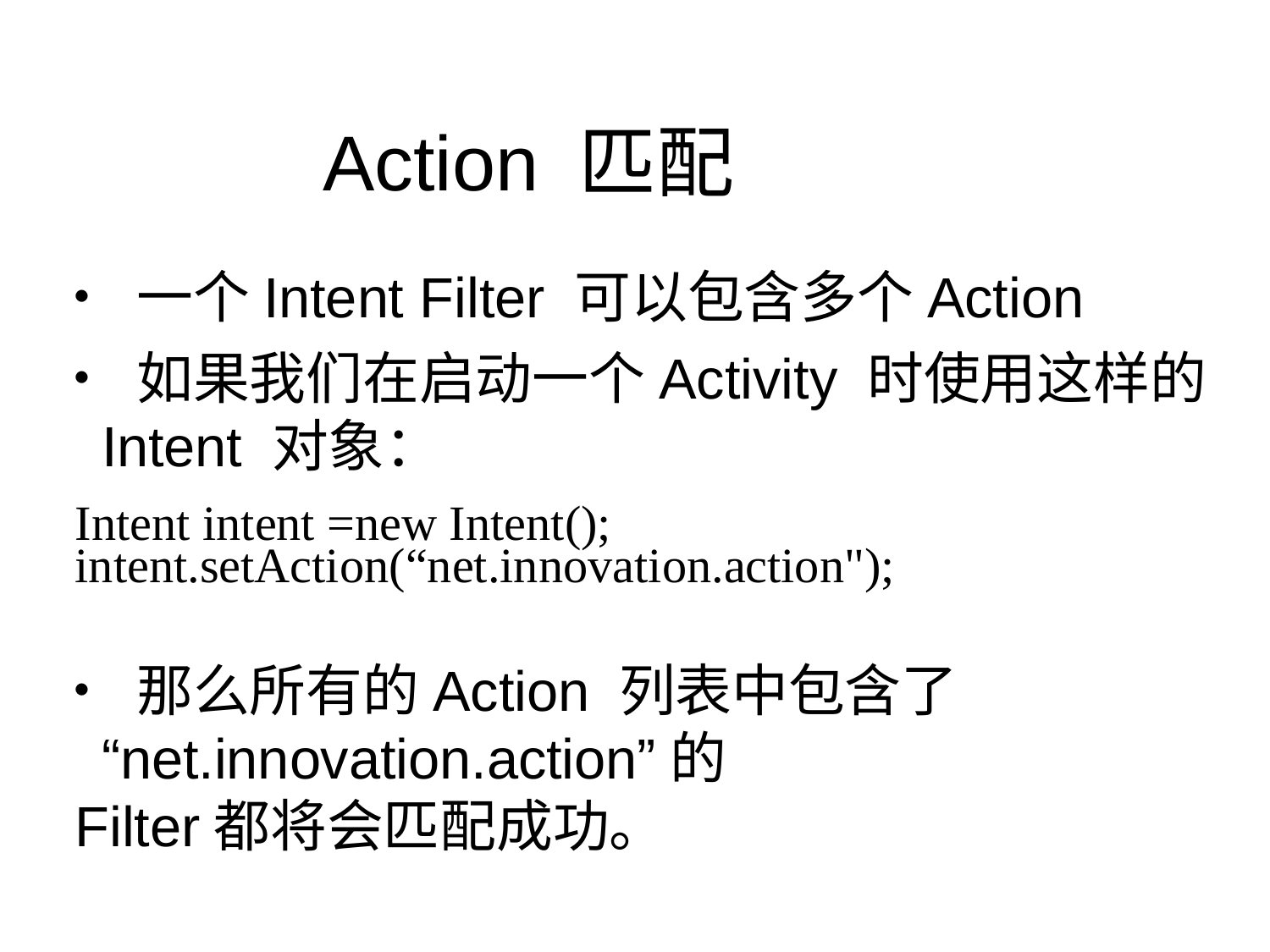

Action 匹配

• 一个Intent Filter 可以包含多个Action
• 如果我们在启动一个Activity 时使用这样的
		Intent 对象：

	Intent intent =new Intent();
	intent.setAction(“net.innovation.action");

• 那么所有的Action 列表中包含了
		“net.innovation.action”的
	Filter都将会匹配成功。